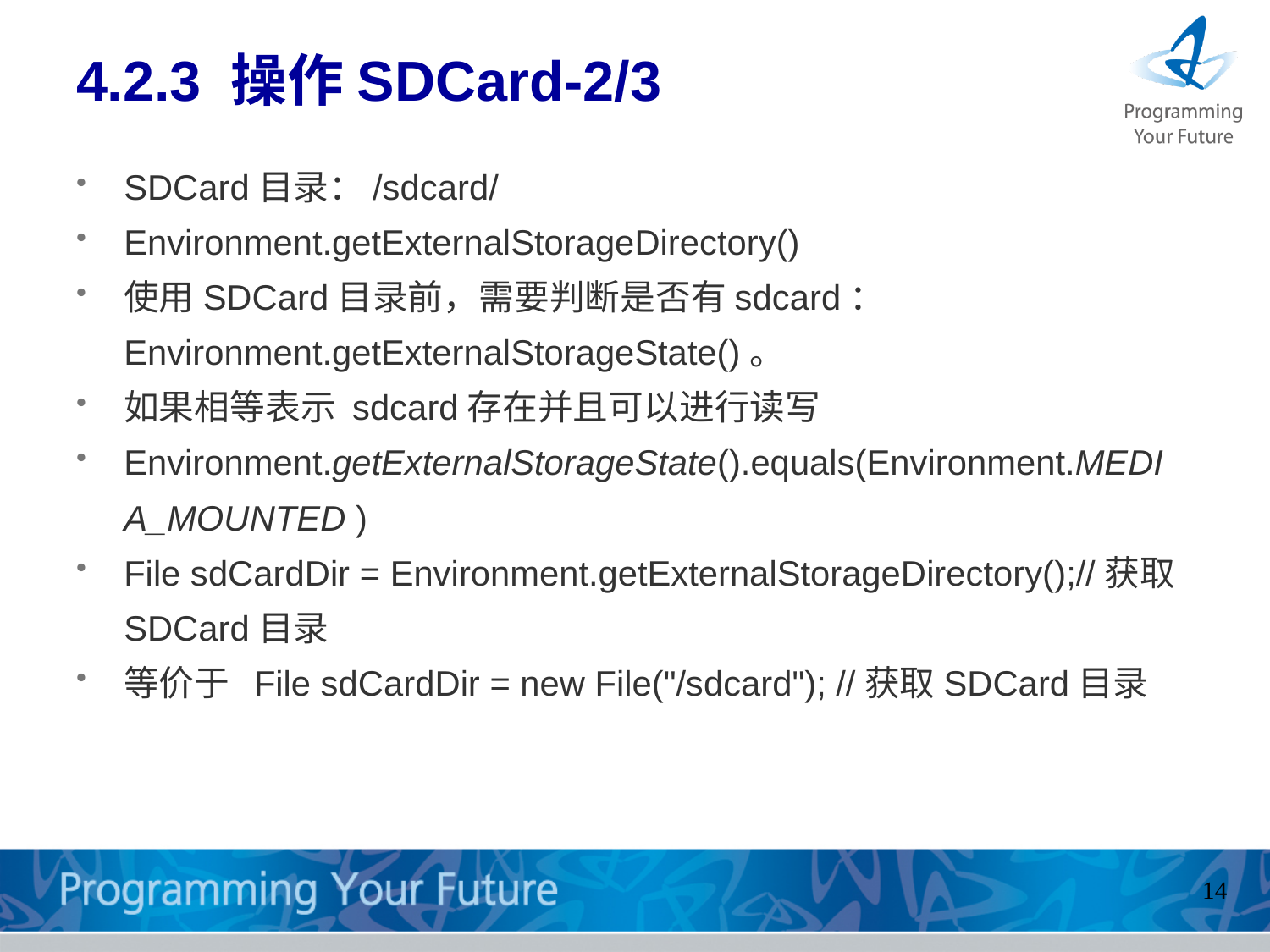

# 4.2.3 操作SDCard-2/3
SDCard目录：/sdcard/
Environment.getExternalStorageDirectory()
使用SDCard目录前，需要判断是否有sdcard：Environment.getExternalStorageState()。
如果相等表示 sdcard存在并且可以进行读写
Environment.getExternalStorageState().equals(Environment.MEDIA_MOUNTED )
File sdCardDir = Environment.getExternalStorageDirectory();//获取SDCard目录
等价于  File sdCardDir = new File("/sdcard"); //获取SDCard目录